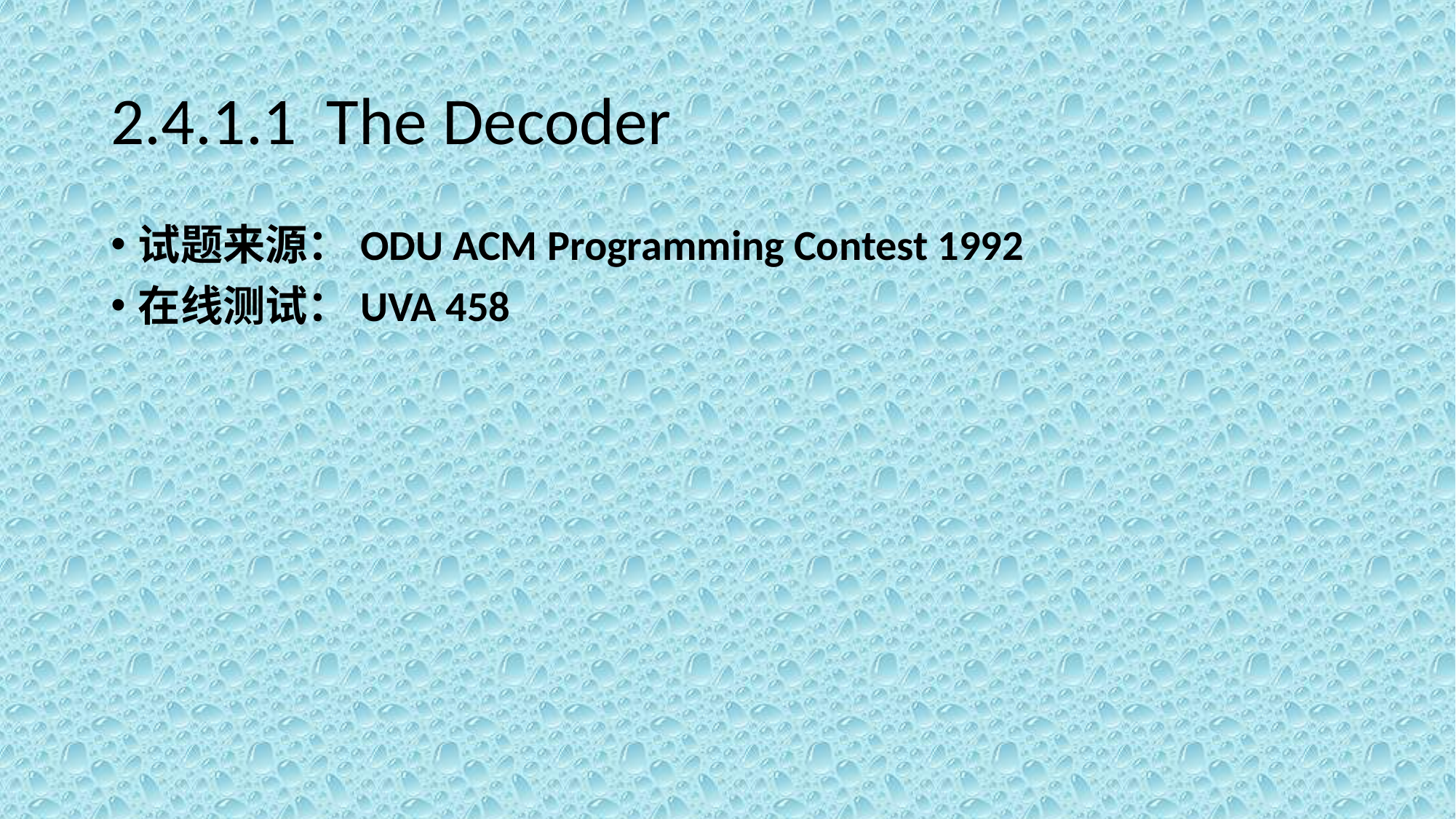

# 2.4.1.1  The Decoder
试题来源：ODU ACM Programming Contest 1992
在线测试：UVA 458